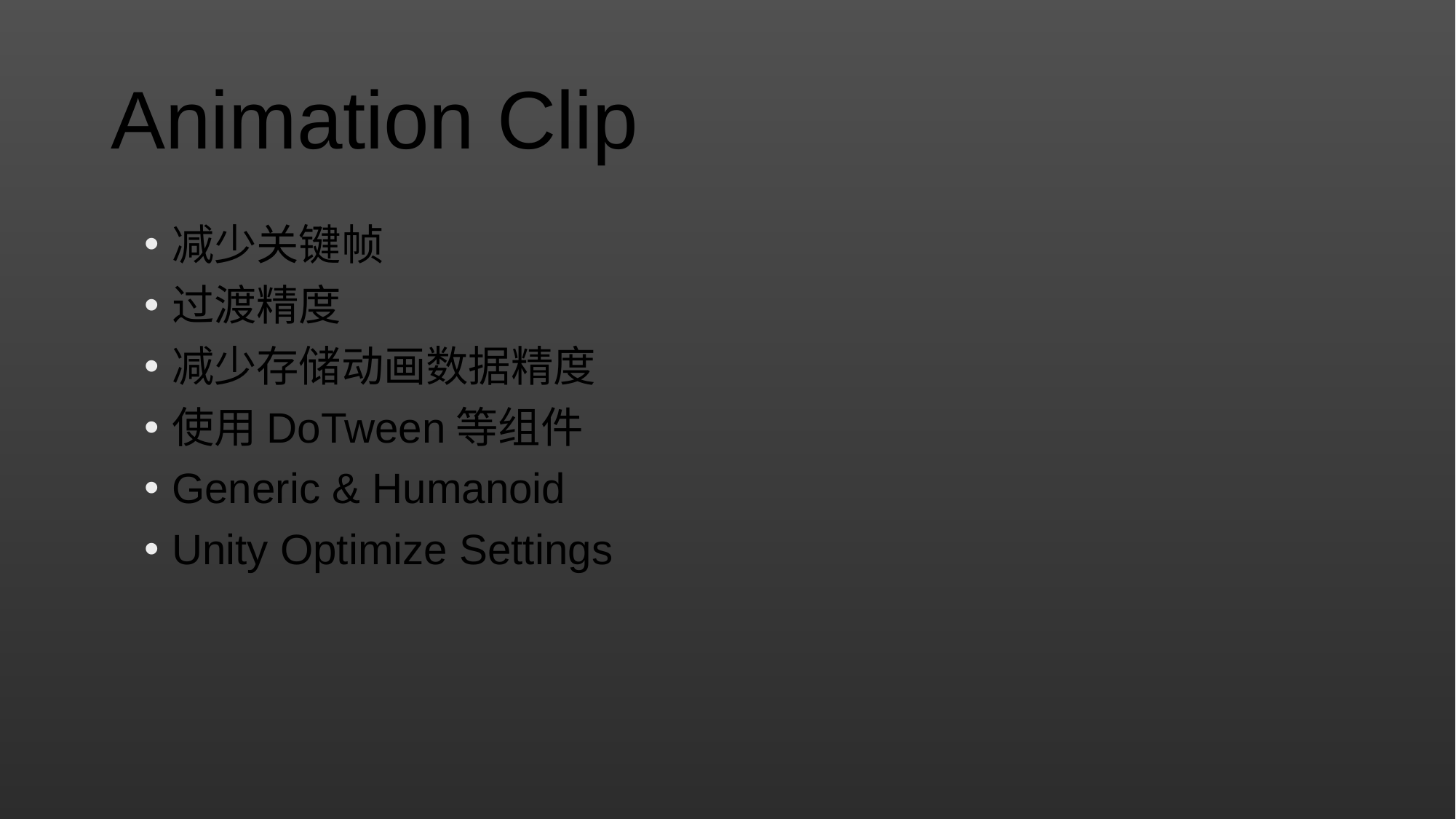

# Animation Clip
减少关键帧
过渡精度
减少存储动画数据精度
使用DoTween等组件
Generic & Humanoid
Unity Optimize Settings